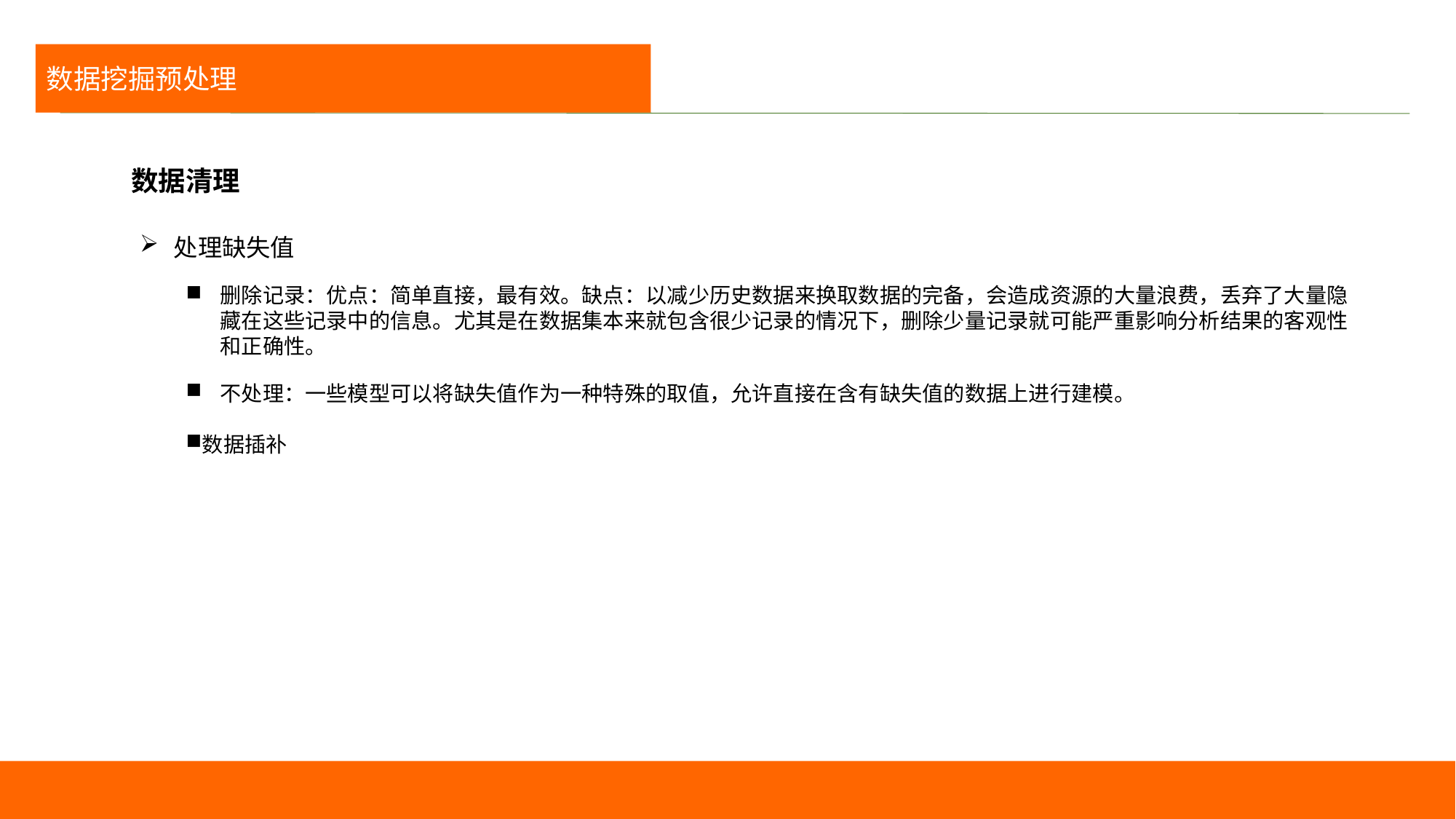

数据挖掘预处理
数据清理
处理缺失值
删除记录：优点：简单直接，最有效。缺点：以减少历史数据来换取数据的完备，会造成资源的大量浪费，丢弃了大量隐藏在这些记录中的信息。尤其是在数据集本来就包含很少记录的情况下，删除少量记录就可能严重影响分析结果的客观性和正确性。

不处理：一些模型可以将缺失值作为一种特殊的取值，允许直接在含有缺失值的数据上进行建模。

数据插补

80